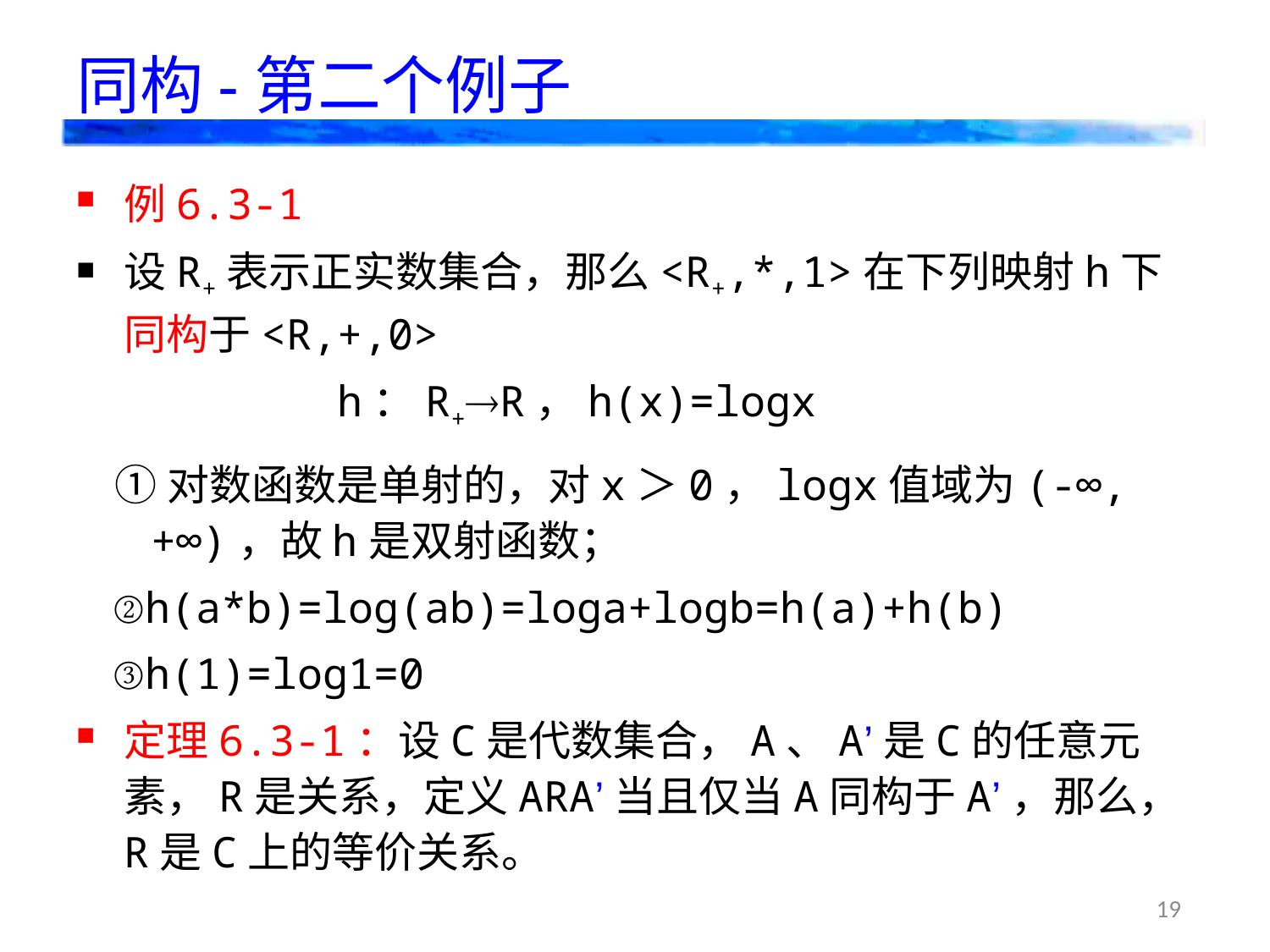

# 同构-第二个例子
例6.3-1
设R+表示正实数集合，那么<R+,*,1>在下列映射h下同构于<R,+,0>
h：R+→R，h(x)=logx
①对数函数是单射的，对x＞0，logx值域为(-∞,+∞)，故h是双射函数；
②h(a*b)=log(ab)=loga+logb=h(a)+h(b)
③h(1)=log1=0
定理6.3-1：设C是代数集合，A、A’是C的任意元素，R是关系，定义ARA’当且仅当A同构于A’，那么，R是C上的等价关系。
19